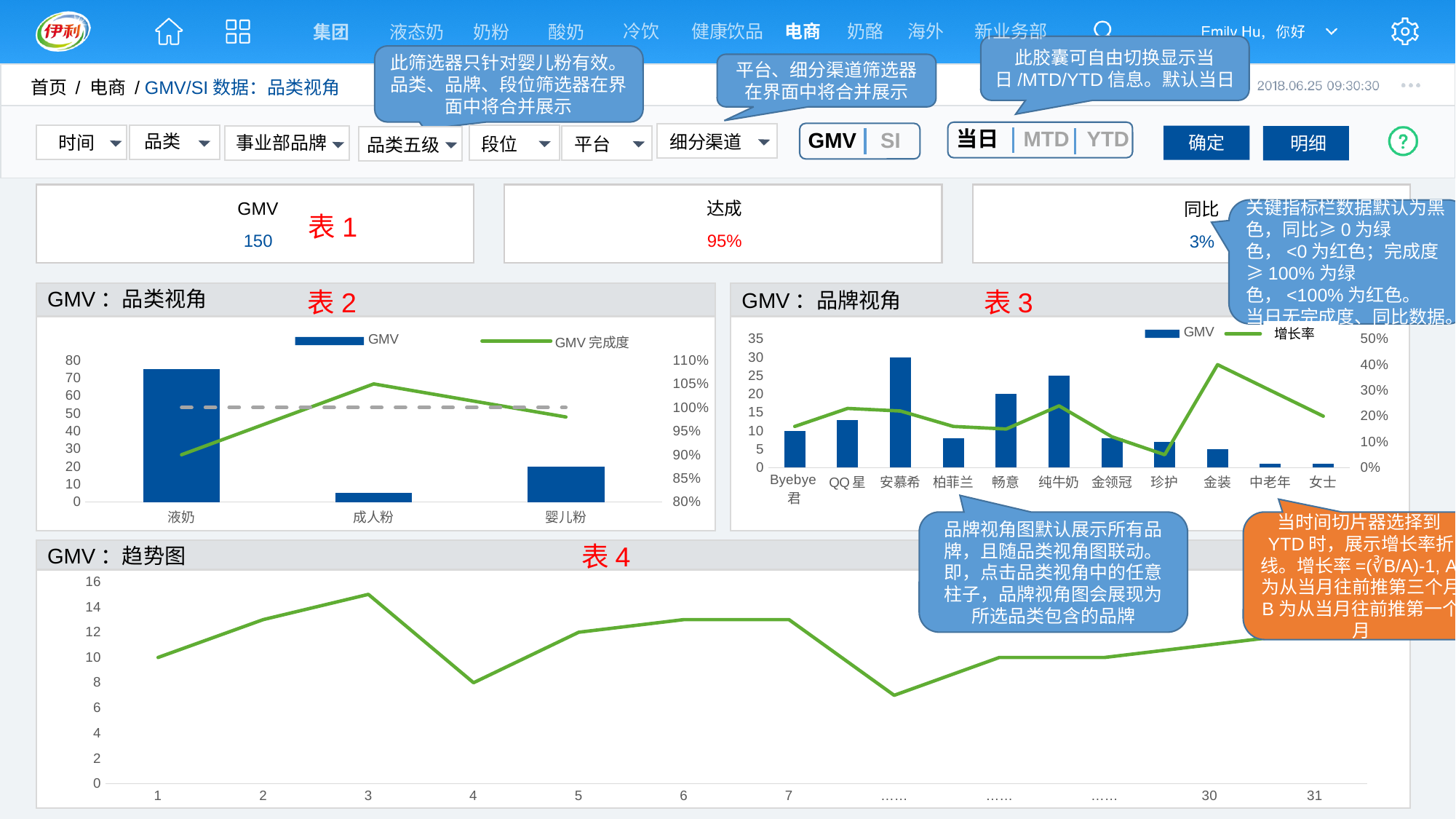

冷饮
健康饮品
电商
海外
新业务部
奶酪
集团
液态奶
奶粉
酸奶
此胶囊可自由切换显示当日/MTD/YTD信息。默认当日
此筛选器只针对婴儿粉有效。品类、品牌、段位筛选器在界面中将合并展示
点击明细，跳转至“GMV数据：品类视角明细表”仪表盘
平台、细分渠道筛选器在界面中将合并展示
首页 / 电商 / GMV/SI数据：品类视角
当日    MTD   YTD

GMV    SI

品类

细分渠道

确定
  时间

明细

事业部品牌

段位
平台
品类五级

此筛选器下拉框形式为日历，可自由选择时间。
GMV
达成
同比
关键指标栏数据默认为黑色，同比≥0为绿色，<0为红色；完成度≥100%为绿色，<100%为红色。
当日无完成度、同比数据。
表1
150
95%
3%

表2
表3
GMV：品类视角
GMV：品牌视角

### Chart

| Category | GMV | 去年同比 |
|---|---|---|
| Byebye君 | 10.0 | 0.16 |
| QQ星 | 13.0 | 0.23 |
| 安慕希 | 30.0 | 0.22 |
| 柏菲兰 | 8.0 | 0.15999999999999992 |
| 畅意 | 20.0 | 0.1499999999999999 |
| 纯牛奶 | 25.0 | 0.24 |
| 金领冠 | 8.0 | 0.12 |
| 珍护 | 7.0 | 0.04999999999999993 |
| 金装 | 5.0 | 0.3999999999999999 |
| 中老年 | 1.0 | 0.30000000000000004 |
| 女士 | 1.0 | 0.2 |

### Chart

| Category | GMV | GMV完成度 | 完成度目标值 |
|---|---|---|---|
| 液奶 | 75.0 | 0.9 | 1.0 |
| 成人粉 | 5.0 | 1.05 | 1.0 |
| 婴儿粉 | 20.0 | 0.98 | 1.0 |
增长率
品牌视角图默认展示所有品牌，且随品类视角图联动。即，点击品类视角中的任意柱子，品牌视角图会展现为所选品类包含的品牌
当时间切片器选择到YTD时，展示增长率折线。增长率=(∛B/A)-1, A为从当月往前推第三个月，B为从当月往前推第一个月
表4
GMV：趋势图

### Chart

| Category | GMV |
|---|---|
| 1 | 10.0 |
| 2 | 13.0 |
| 3 | 15.0 |
| 4 | 8.0 |
| 5 | 12.0 |
| 6 | 13.0 |
| 7 | 13.0 |
| …… | 7.0 |
| …… | 10.0 |
| …… | 10.0 |
| 30 | 11.0 |
| 31 | 12.0 |
当日和MTD时，趋势图为选择日期所在的月1号~所选日期；
YTD时，趋势图为选择月份所在年的1月~选择的月份